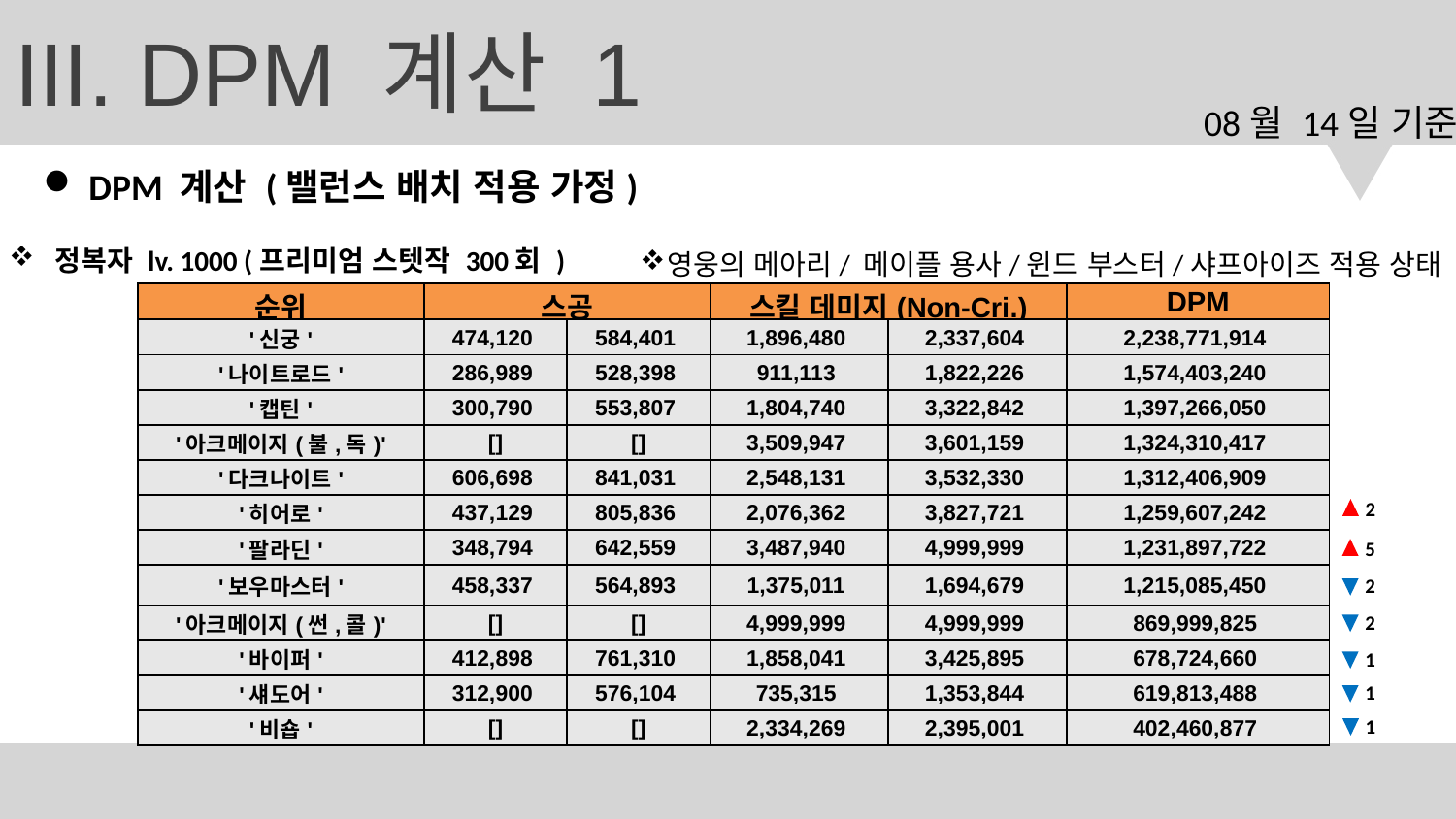

# III. DPM 계산 1
08월 14일 기준
DPM 계산 (밸런스 배치 적용 가정)
정복자 lv. 1000 (프리미엄 스텟작 300회 )
영웅의 메아리/ 메이플 용사/윈드 부스터/샤프아이즈 적용 상태
| 순위 | 스공 |  | 스킬 데미지(Non-Cri.) |  | DPM |
| --- | --- | --- | --- | --- | --- |
| '신궁' | 474,120 | 584,401 | 1,896,480 | 2,337,604 | 2,238,771,914 |
| '나이트로드' | 286,989 | 528,398 | 911,113 | 1,822,226 | 1,574,403,240 |
| '캡틴' | 300,790 | 553,807 | 1,804,740 | 3,322,842 | 1,397,266,050 |
| '아크메이지(불,독)' | [] | [] | 3,509,947 | 3,601,159 | 1,324,310,417 |
| '다크나이트' | 606,698 | 841,031 | 2,548,131 | 3,532,330 | 1,312,406,909 |
| '히어로' | 437,129 | 805,836 | 2,076,362 | 3,827,721 | 1,259,607,242 |
| '팔라딘' | 348,794 | 642,559 | 3,487,940 | 4,999,999 | 1,231,897,722 |
| '보우마스터' | 458,337 | 564,893 | 1,375,011 | 1,694,679 | 1,215,085,450 |
| '아크메이지(썬,콜)' | [] | [] | 4,999,999 | 4,999,999 | 869,999,825 |
| '바이퍼' | 412,898 | 761,310 | 1,858,041 | 3,425,895 | 678,724,660 |
| '섀도어' | 312,900 | 576,104 | 735,315 | 1,353,844 | 619,813,488 |
| '비숍' | [] | [] | 2,334,269 | 2,395,001 | 402,460,877 |
2

5

2

2

1

1

1